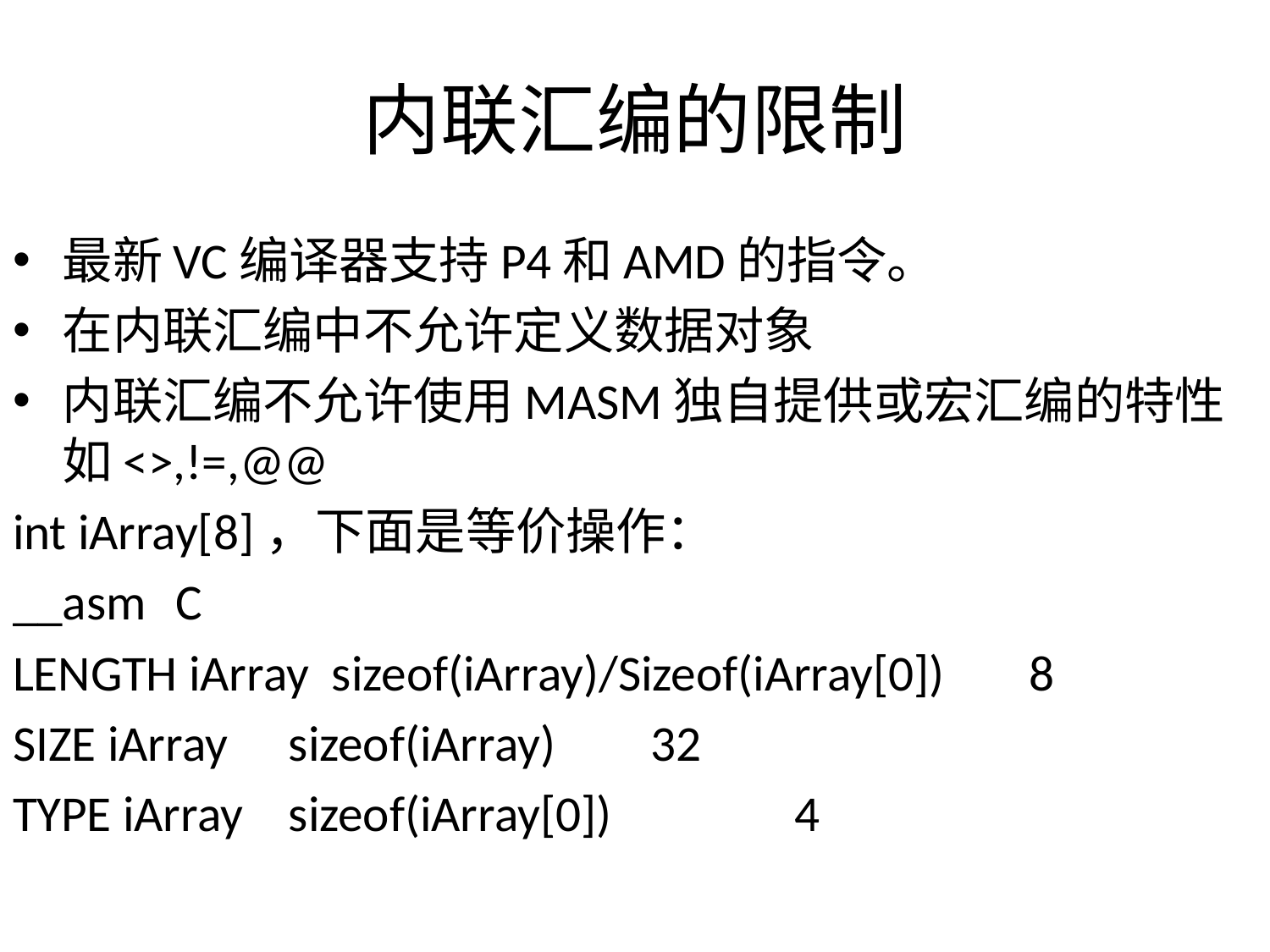

# 内联汇编的限制
最新VC编译器支持P4和AMD的指令。
在内联汇编中不允许定义数据对象
内联汇编不允许使用MASM独自提供或宏汇编的特性如<>,!=,@@
int iArray[8]，下面是等价操作：
__asm			C
LENGTH iArray  sizeof(iArray)/Sizeof(iArray[0]) 　8
SIZE iArray	sizeof(iArray)				  32
TYPE iArray	sizeof(iArray[0])		   　　 4